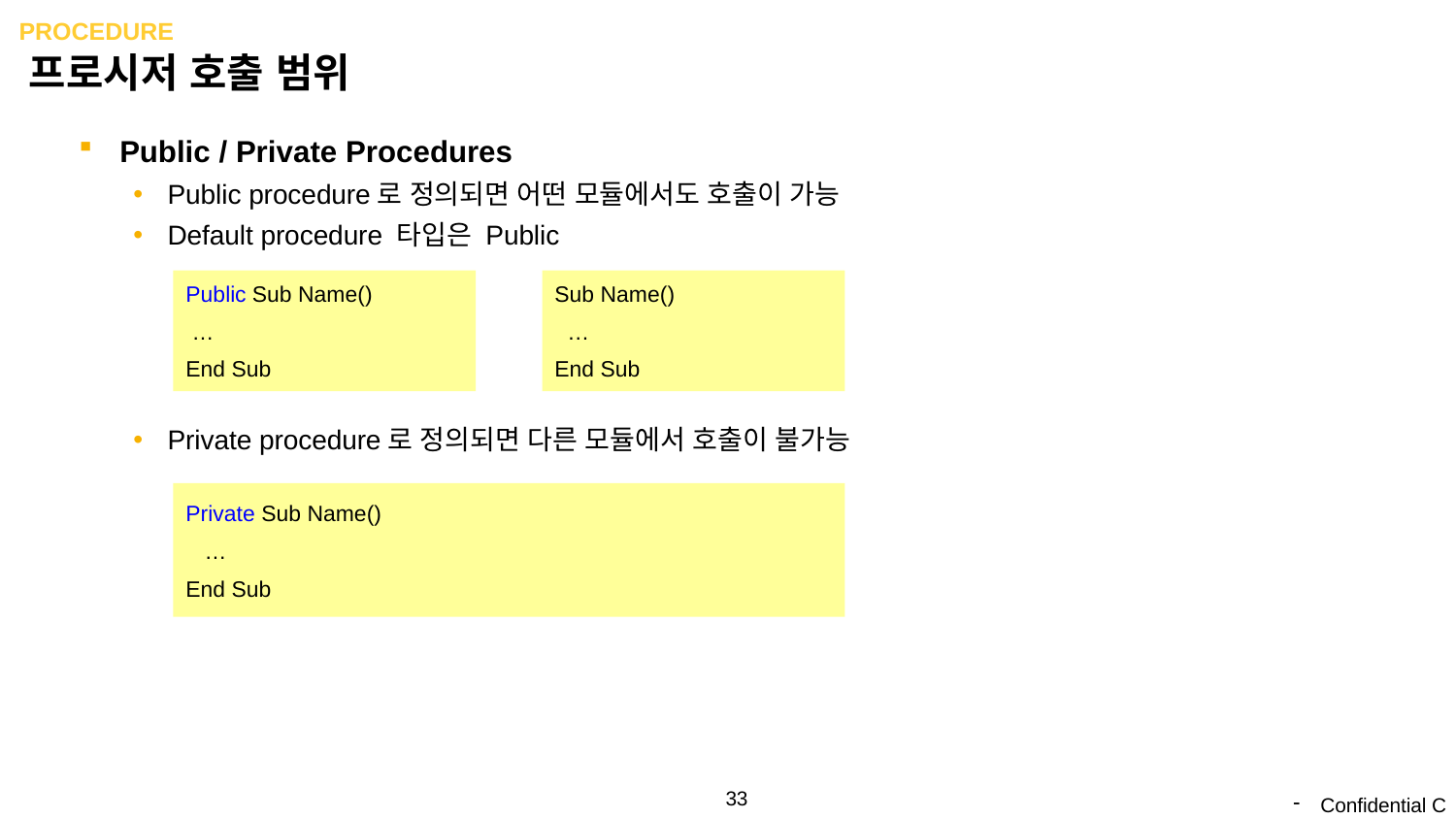

Procedure
# 프로시저 호출 범위
Public / Private Procedures
Public procedure로 정의되면 어떤 모듈에서도 호출이 가능
Default procedure 타입은 Public

Private procedure로 정의되면 다른 모듈에서 호출이 불가능

  Public Sub Name()
   …
  End Sub
  Sub Name()
    …
  End Sub
  Private Sub Name()
     …
  End Sub